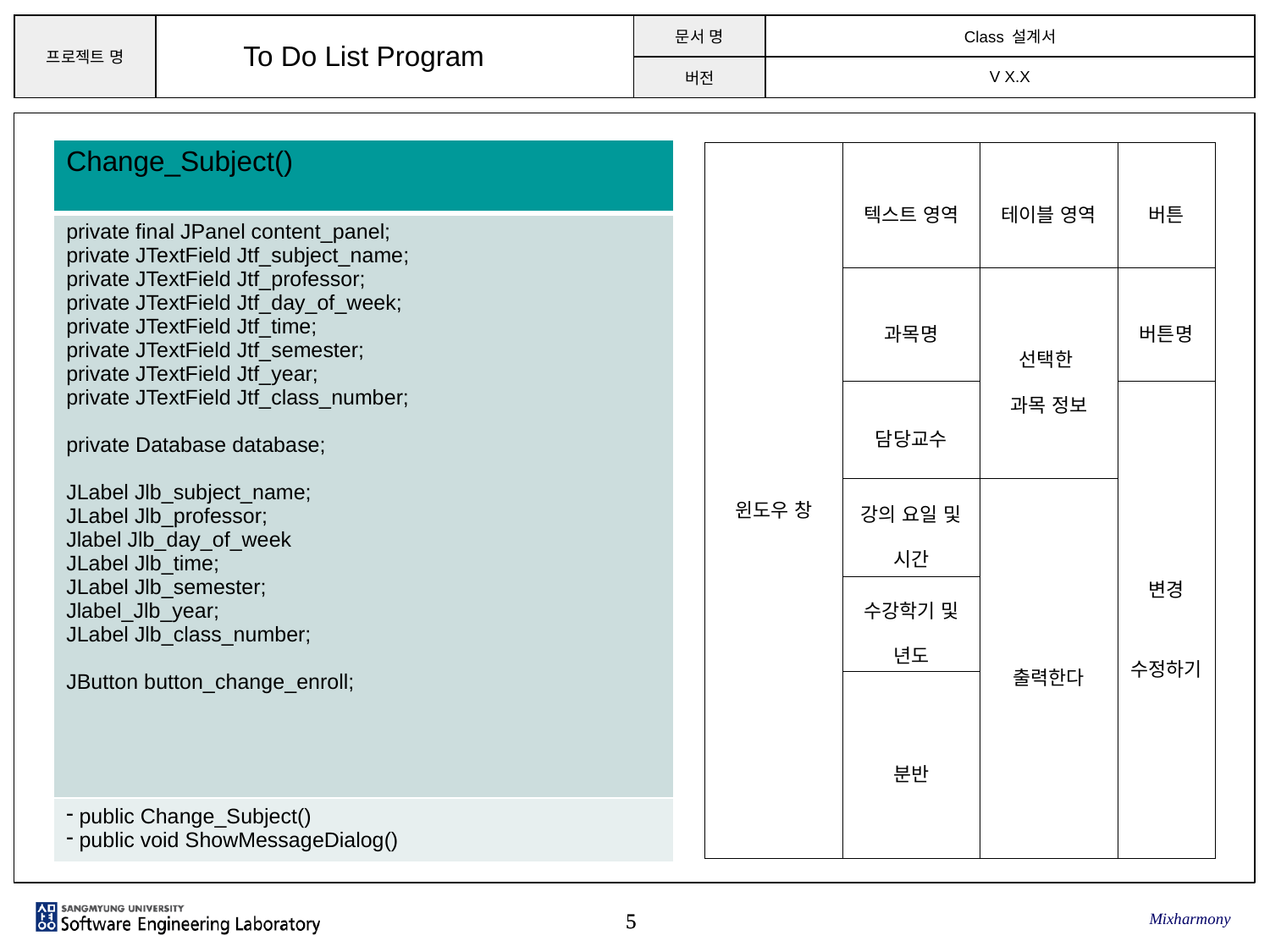

To Do List Program
| Change\_Subject() |
| --- |
| private final JPanel content\_panel; private JTextField Jtf\_subject\_name; private JTextField Jtf\_professor; private JTextField Jtf\_day\_of\_week; private JTextField Jtf\_time; private JTextField Jtf\_semester; private JTextField Jtf\_year; private JTextField Jtf\_class\_number; private Database database; JLabel Jlb\_subject\_name; JLabel Jlb\_professor; Jlabel Jlb\_day\_of\_week JLabel Jlb\_time; JLabel Jlb\_semester; Jlabel\_Jlb\_year; JLabel Jlb\_class\_number; JButton button\_change\_enroll; |
| public Change\_Subject() public void ShowMessageDialog() |
| 윈도우 창 | 텍스트 영역 | 테이블 영역 | 버튼 |
| --- | --- | --- | --- |
|  | 과목명 | 선택한 과목 정보 | 버튼명 |
|  | 담당교수 |  | 변경 수정하기 |
|  | 강의 요일 및 시간 | 출력한다 |  |
|  | 수강학기 및 년도 |  |  |
|  | 분반 |  |  |
Mixharmony